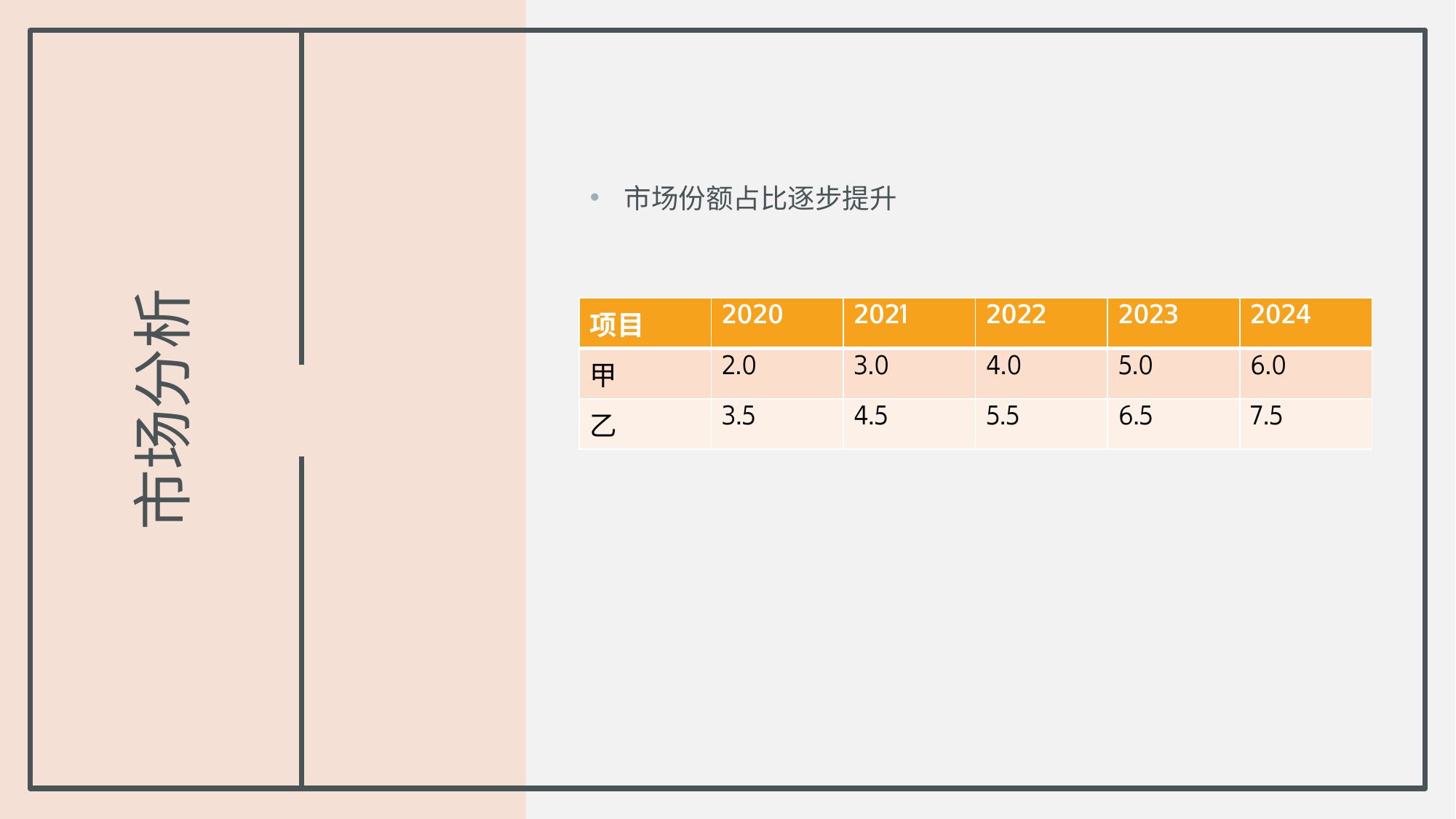

市场份额占比逐步提升
# 市场分析
| 项目 | 2020 | 2021 | 2022 | 2023 | 2024 |
| --- | --- | --- | --- | --- | --- |
| 甲 | 2.0 | 3.0 | 4.0 | 5.0 | 6.0 |
| 乙 | 3.5 | 4.5 | 5.5 | 6.5 | 7.5 |